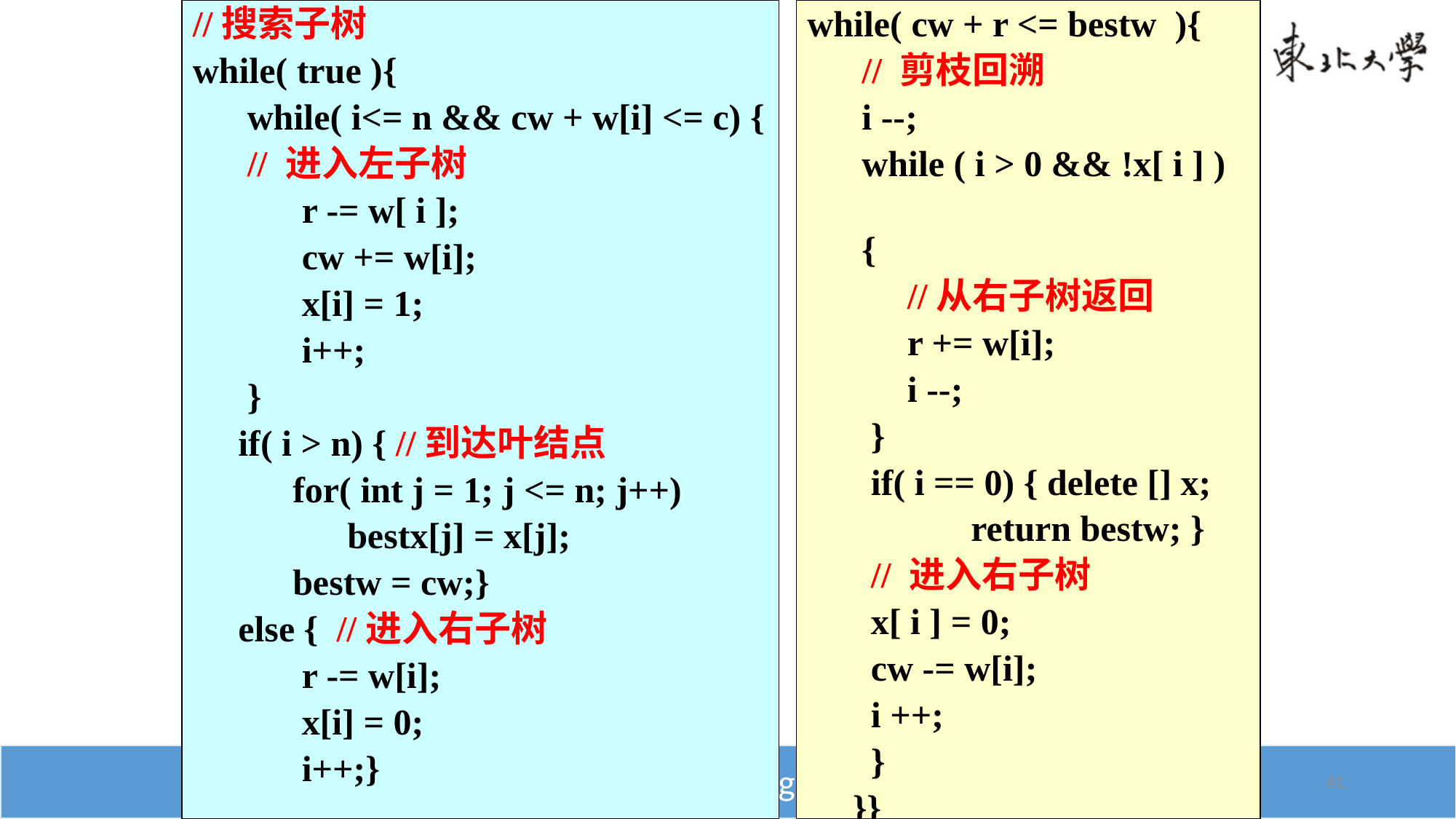

//搜索子树
while( true ){
      while( i<= n && cw + w[i] <= c) {
      // 进入左子树
            r -= w[ i ];
            cw += w[i];
            x[i] = 1;
            i++;
      }
     if( i > n) { //到达叶结点
           for( int j = 1; j <= n; j++)
                 bestx[j] = x[j];
           bestw = cw;}
     else {  //进入右子树
            r -= w[i];
            x[i] = 0;
            i++;}
while( cw + r <= bestw  ){
      // 剪枝回溯
      i --;
      while ( i > 0 && !x[ i ] )
      {
           //从右子树返回
           r += w[i];
           i --;
       }
       if( i == 0) { delete [] x;
                  return bestw; }
       // 进入右子树
       x[ i ] = 0;
       cw -= w[i];
       i ++;
       }
     }}
#

41